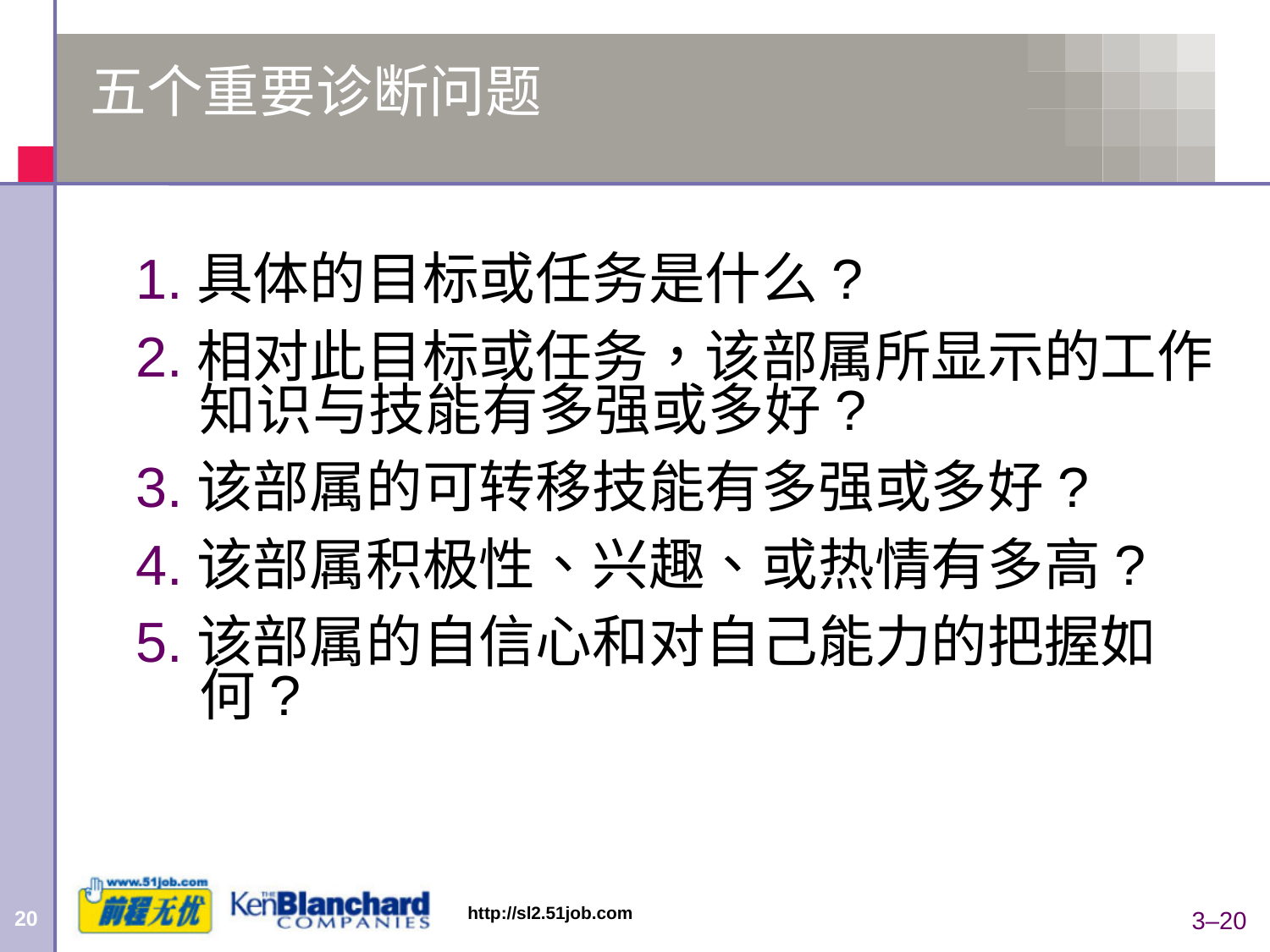

# 五个重要诊断问题
1.具体的目标或任务是什么?
2.相对此目标或任务，该部属所显示的工作知识与技能有多强或多好?
3.该部属的可转移技能有多强或多好?
4.该部属积极性、兴趣、或热情有多高?
5.该部属的自信心和对自己能力的把握如何?
3–20